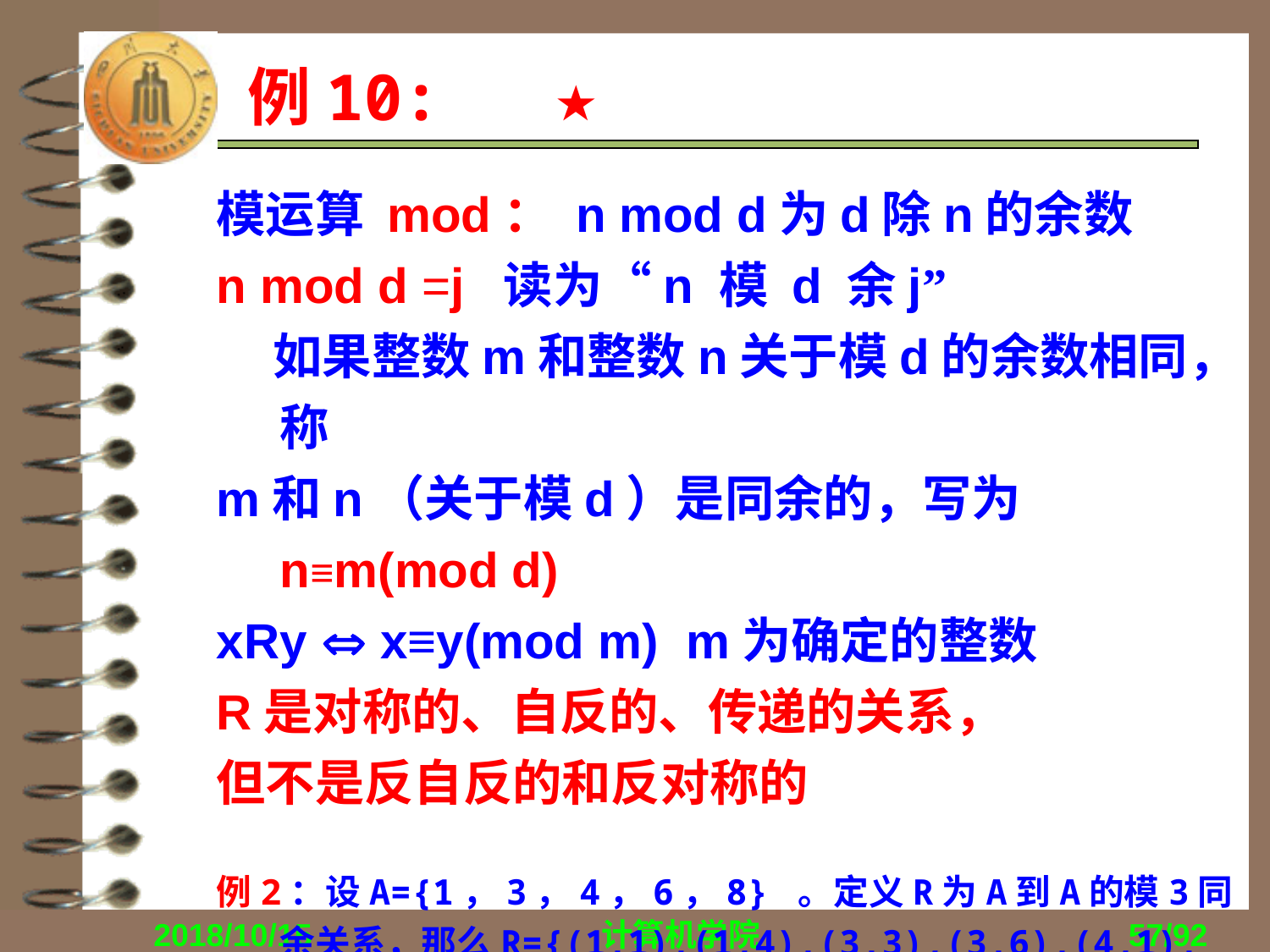

# 例10:   ★
模运算 mod： n mod d为d除n的余数
n mod d =j  读为“n 模 d 余j”
    如果整数m和整数n关于模d的余数相同，称
m和n（关于模d）是同余的，写为n≡m(mod d)
xRy ⇔ x≡y(mod m)  m为确定的整数
R是对称的、自反的、传递的关系，
但不是反自反的和反对称的

例2：设A={1，3，4，6，8} 。定义R为A到A的模3同余关系，那么R={(1,1),(1,4),(3,3),(3,6),(4,1),(4,4),(6,3),(6,6),(8,8)}。

2018/10/15
计算机学院
57/92